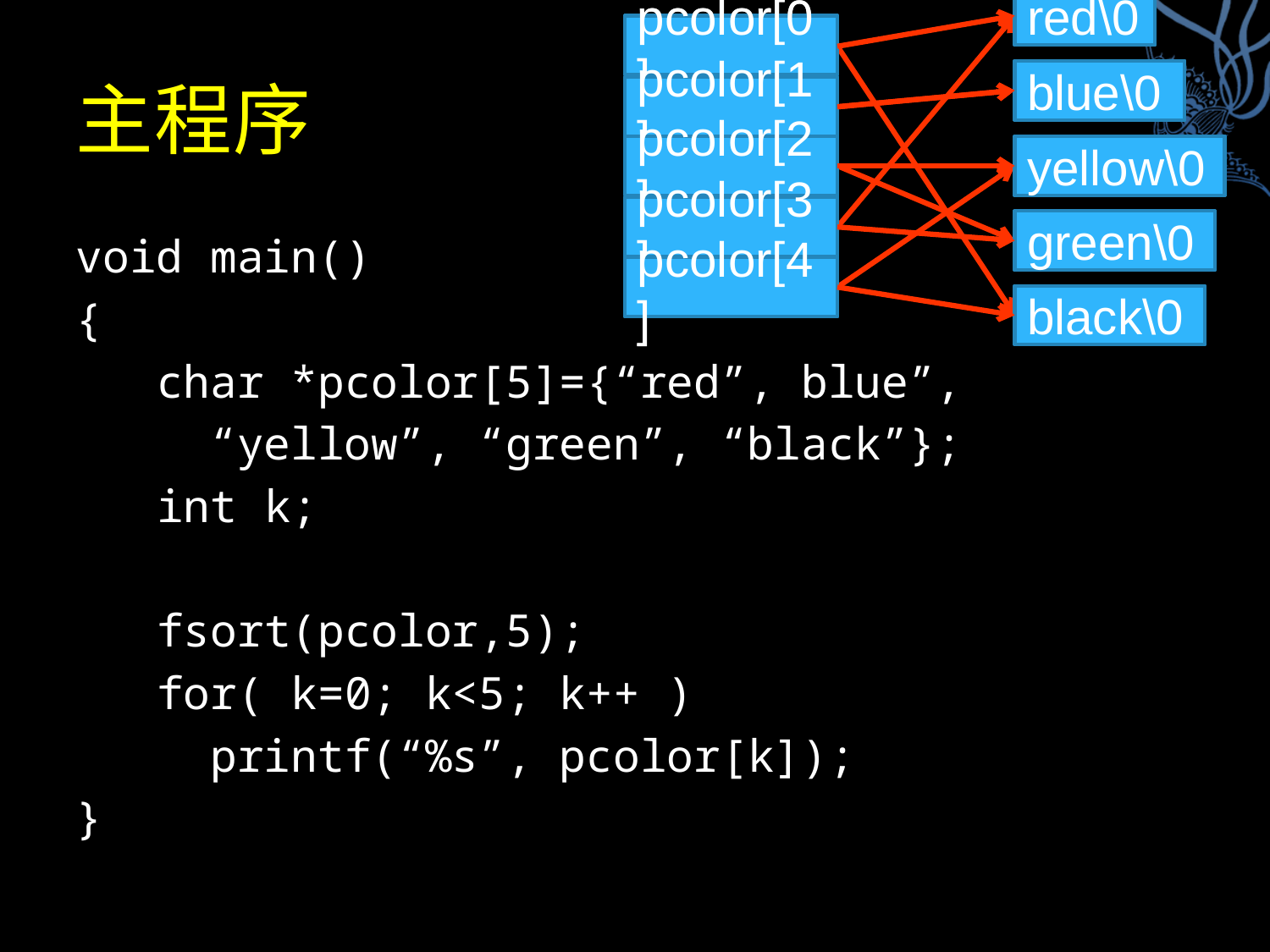

red\0
blue\0
yellow\0
green\0
black\0
pcolor[0]
pcolor[1]
pcolor[2]
pcolor[3]
pcolor[4]
red\0
blue\0
yellow\0
green\0
black\0
pcolor[0]
pcolor[1]
pcolor[2]
pcolor[3]
pcolor[4]
# 主程序
void main()
{
   char *pcolor[5]={“red”, blue”,
     “yellow”, “green”, “black”};
   int k;

   fsort(pcolor,5);
   for( k=0; k<5; k++ )
     printf(“%s”, pcolor[k]);
}